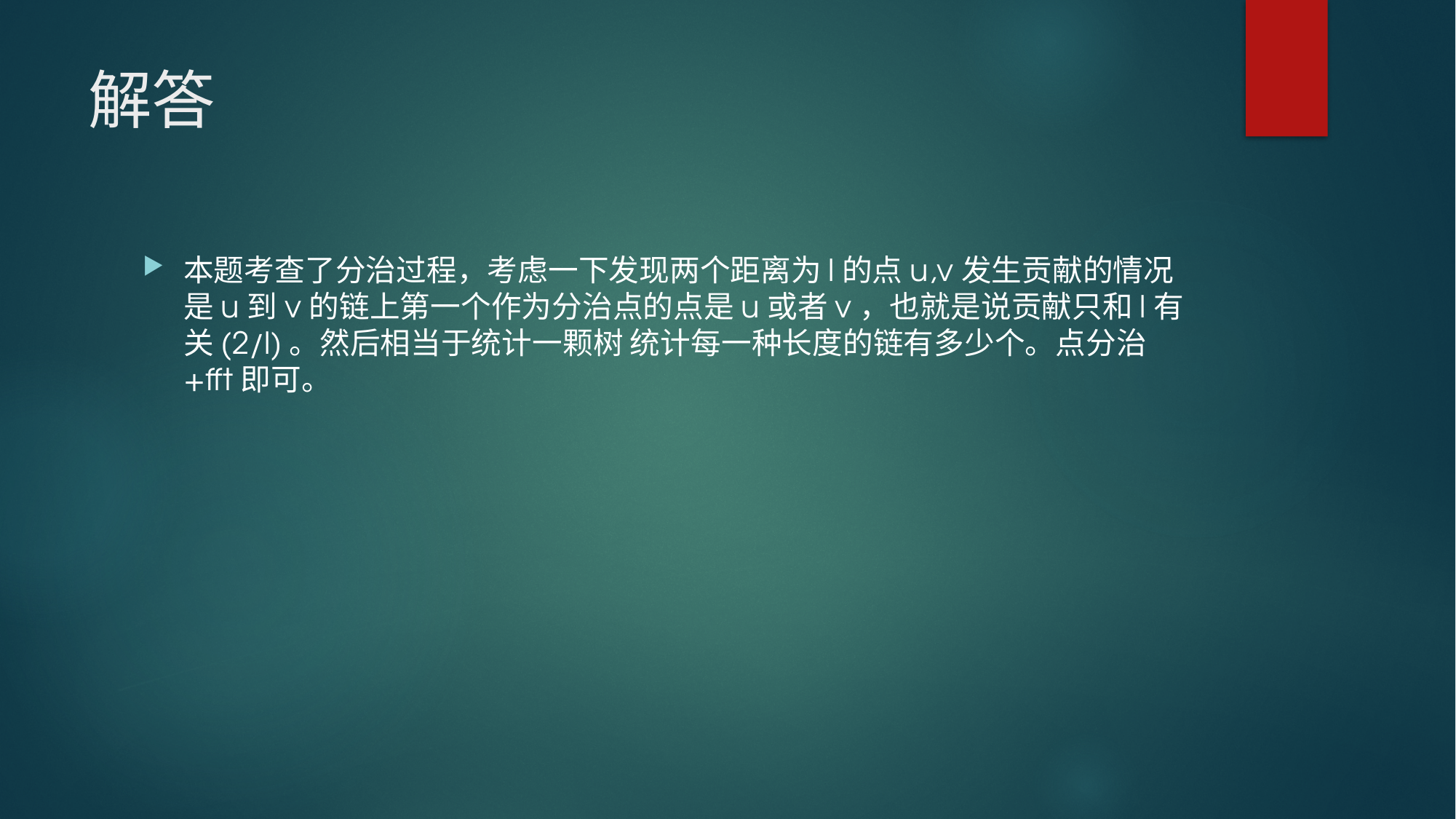

# 解答
本题考查了分治过程，考虑一下发现两个距离为l的点u,v发生贡献的情况是u到v的链上第一个作为分治点的点是u或者v，也就是说贡献只和l有关(2/l)。然后相当于统计一颗树 统计每一种长度的链有多少个。点分治+fft即可。